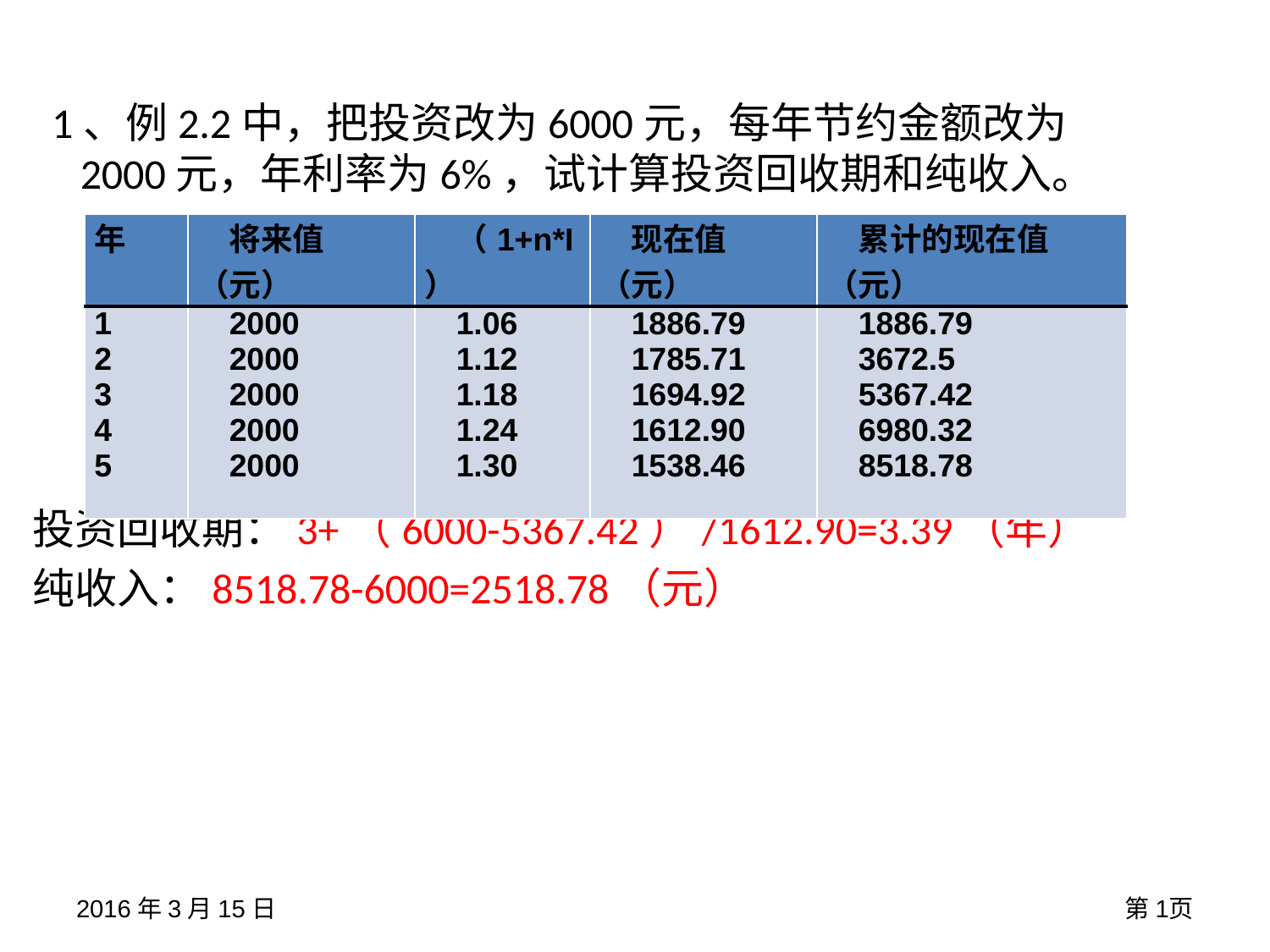

1、例2.2中，把投资改为6000元，每年节约金额改为2000元，年利率为6%，试计算投资回收期和纯收入。

投资回收期：3+（6000-5367.42）/1612.90=3.39（年）
纯收入：8518.78-6000=2518.78（元）

| 年 | 将来值（元） | （1+n\*I） | 现在值（元） | 累计的现在值（元） |
| --- | --- | --- | --- | --- |
| 1 2 3 4 5 | 2000 2000 2000 2000 2000 | 1.06 1.12 1.18 1.24 1.30 | 1886.79 1785.71 1694.92 1612.90 1538.46 | 1886.79 3672.5 5367.42 6980.32 8518.78 |
2016年3月15日
第1页